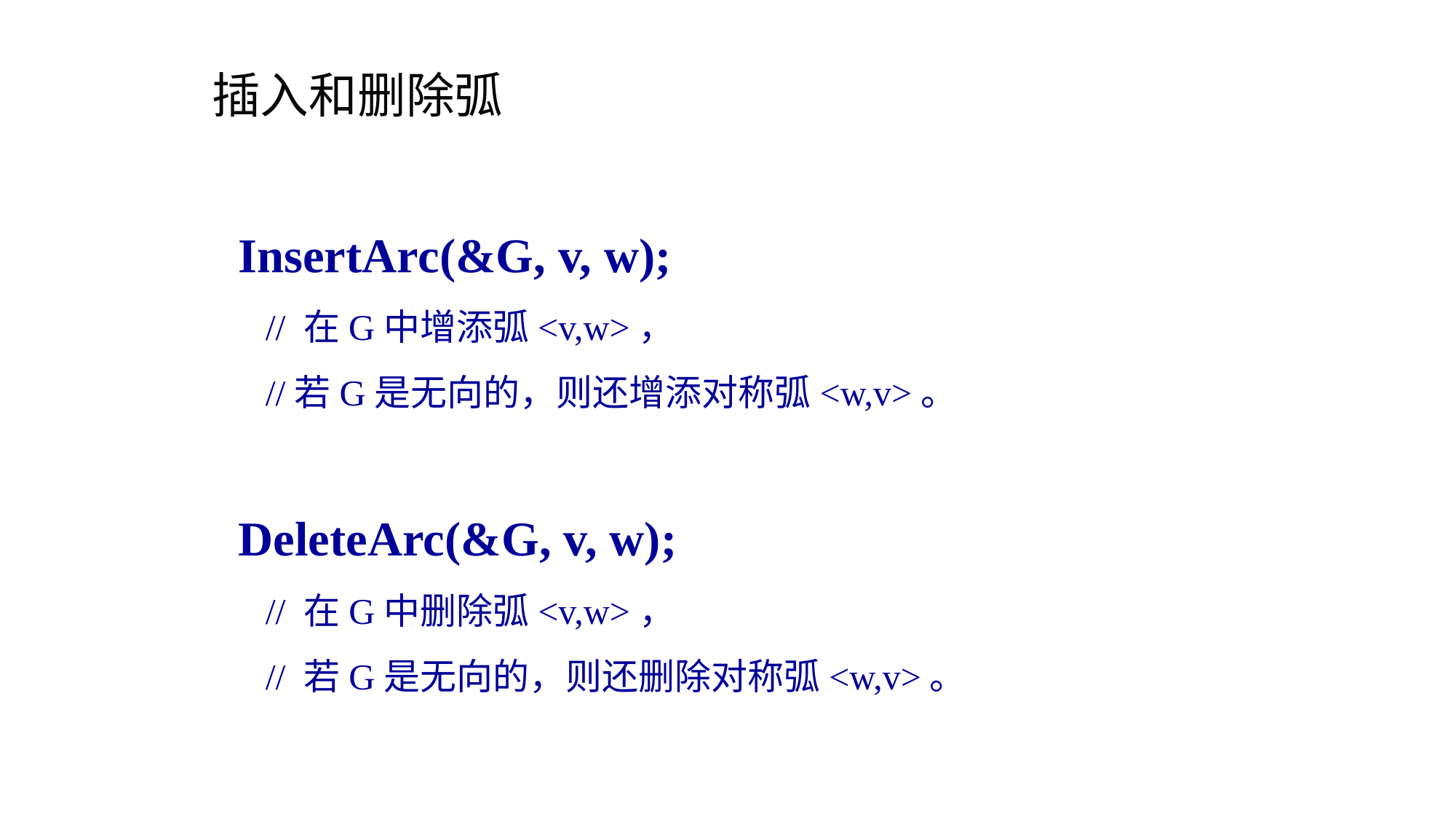

插入和删除弧
InsertArc(&G, v, w);
   // 在G中增添弧<v,w>，
   //若G是无向的，则还增添对称弧<w,v>。
DeleteArc(&G, v, w);
   // 在G中删除弧<v,w>，
   // 若G是无向的，则还删除对称弧<w,v>。